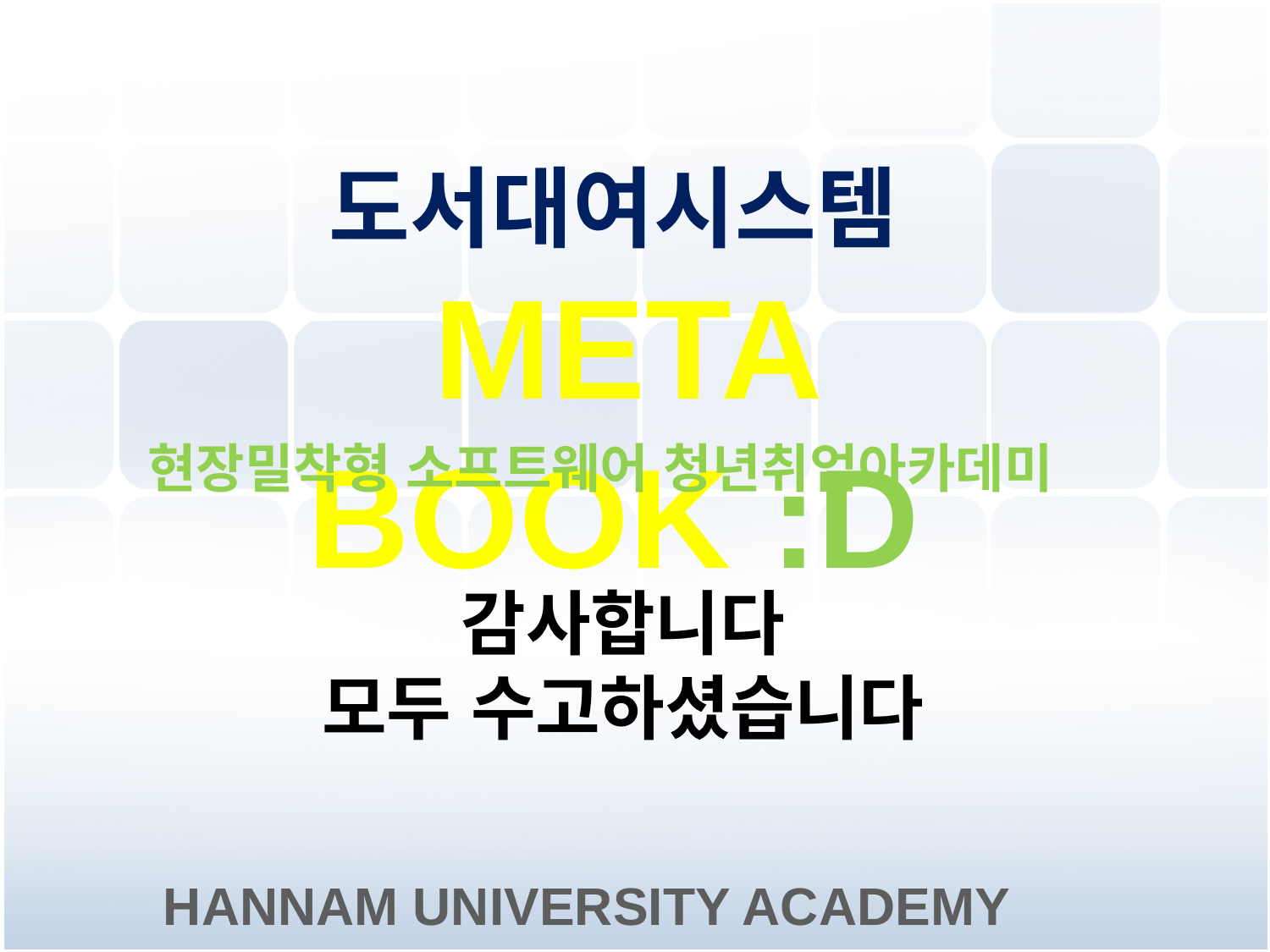

도서대여시스템
 META BOOK :D
현장밀착형 소프트웨어 청년취업아카데미
감사합니다
모두 수고하셨습니다
HANNAM UNIVERSITY ACADEMY